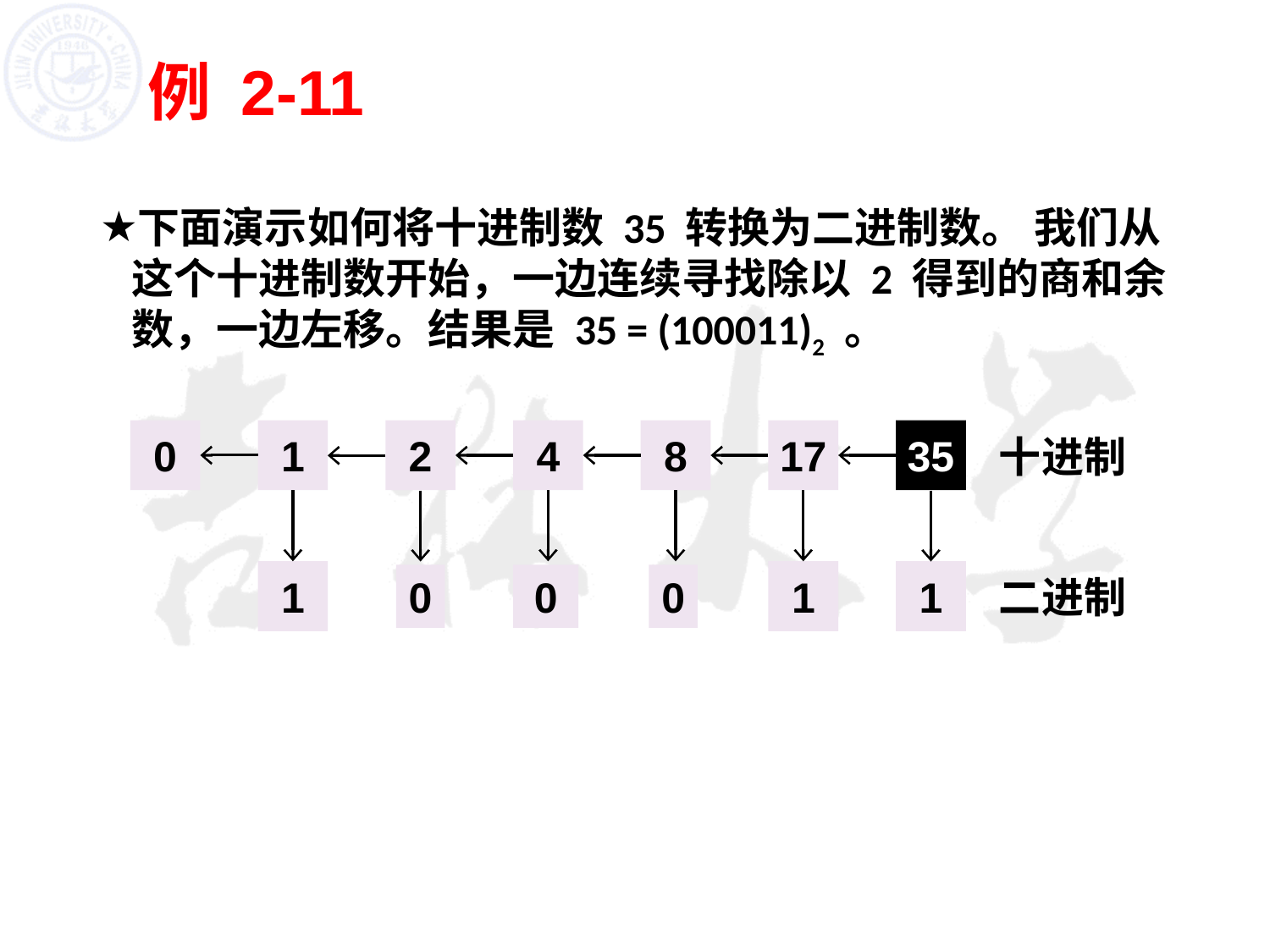

# 例 2-11
下面演示如何将十进制数 35 转换为二进制数。 我们从这个十进制数开始，一边连续寻找除以 2 得到的商和余数，一边左移。结果是 35 = (100011)2 。

0
1
2
4
8
17
35
十进制
1
0
0
1
1
0
二进制